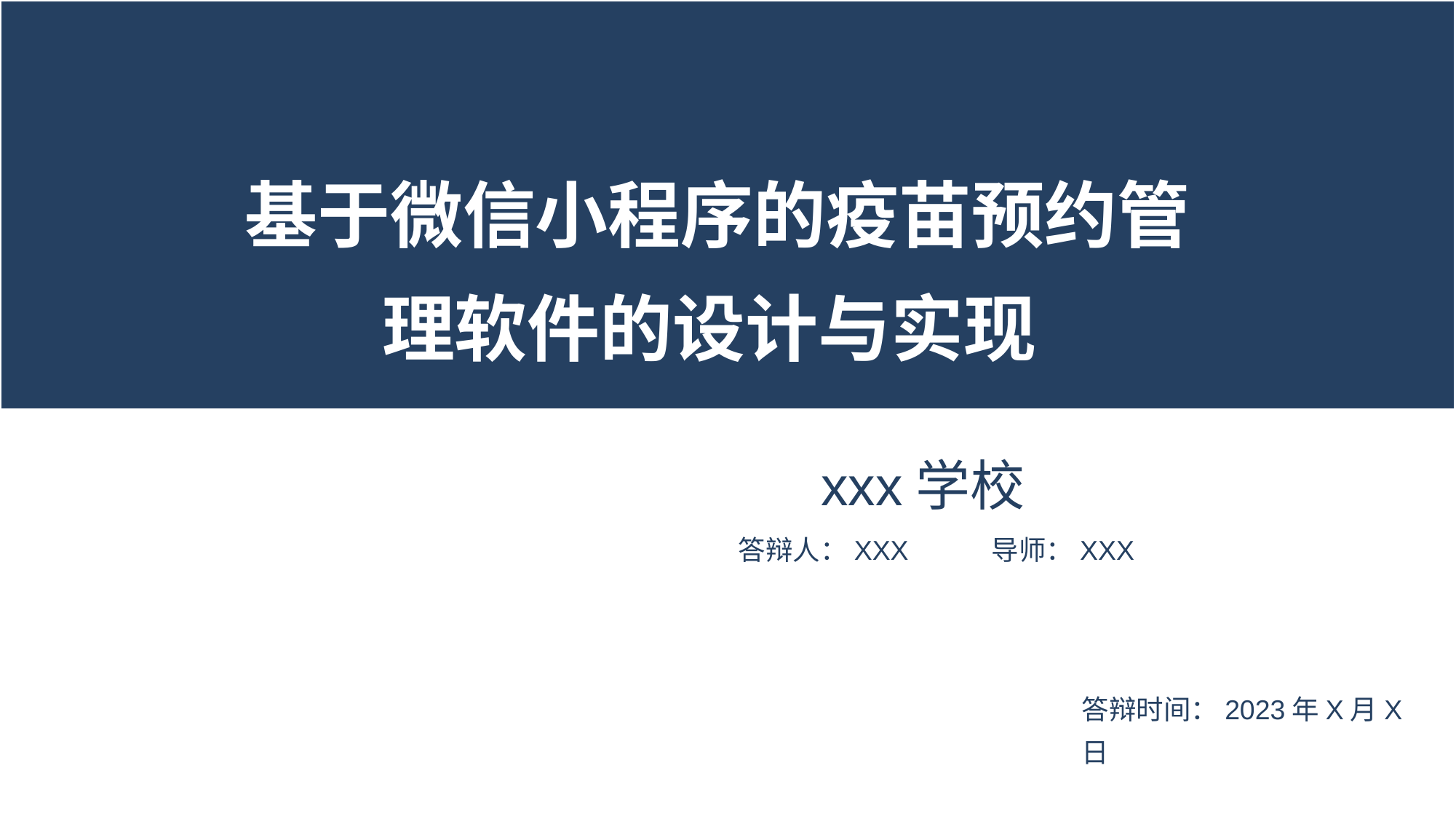

# 基于微信小程序的疫苗预约管理软件的设计与实现
xxx学校
答辩人：XXX          导师：XXX
答辩时间：2023年X月X日